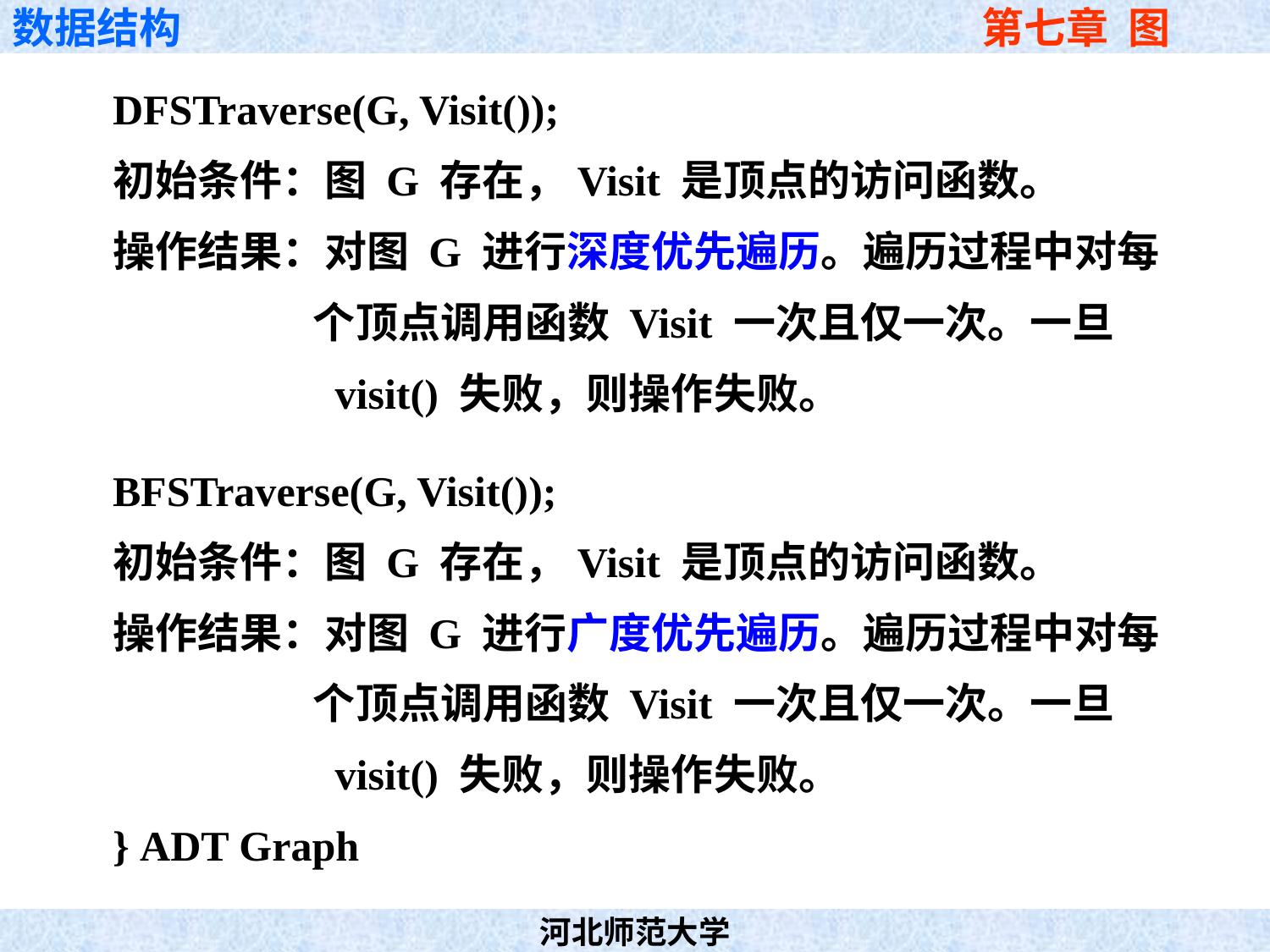

DFSTraverse(G, Visit());
初始条件：图 G 存在，Visit 是顶点的访问函数。
操作结果：对图 G 进行深度优先遍历。遍历过程中对每
                    个顶点调用函数 Visit 一次且仅一次。一旦
                     visit() 失败，则操作失败。
BFSTraverse(G, Visit());
初始条件：图 G 存在，Visit 是顶点的访问函数。
操作结果：对图 G 进行广度优先遍历。遍历过程中对每
                    个顶点调用函数 Visit 一次且仅一次。一旦
                     visit() 失败，则操作失败。
} ADT Graph